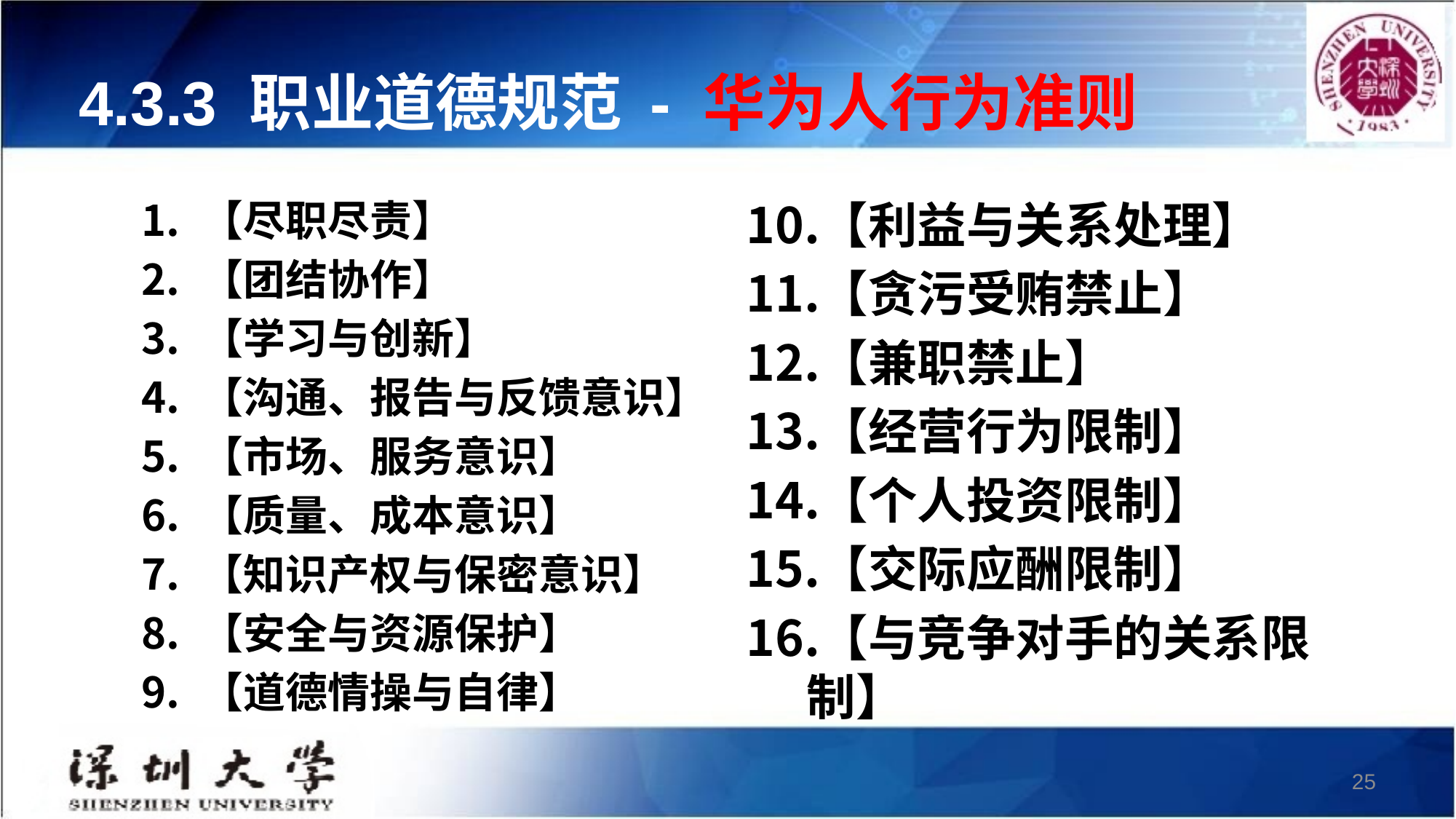

# 4.3.3 职业道德规范 - 华为人行为准则
【尽职尽责】
【团结协作】
【学习与创新】
【沟通、报告与反馈意识】
【市场、服务意识】
【质量、成本意识】
【知识产权与保密意识】
【安全与资源保护】
【道德情操与自律】

【利益与关系处理】
【贪污受贿禁止】
【兼职禁止】
【经营行为限制】
【个人投资限制】
【交际应酬限制】
【与竞争对手的关系限制】

25